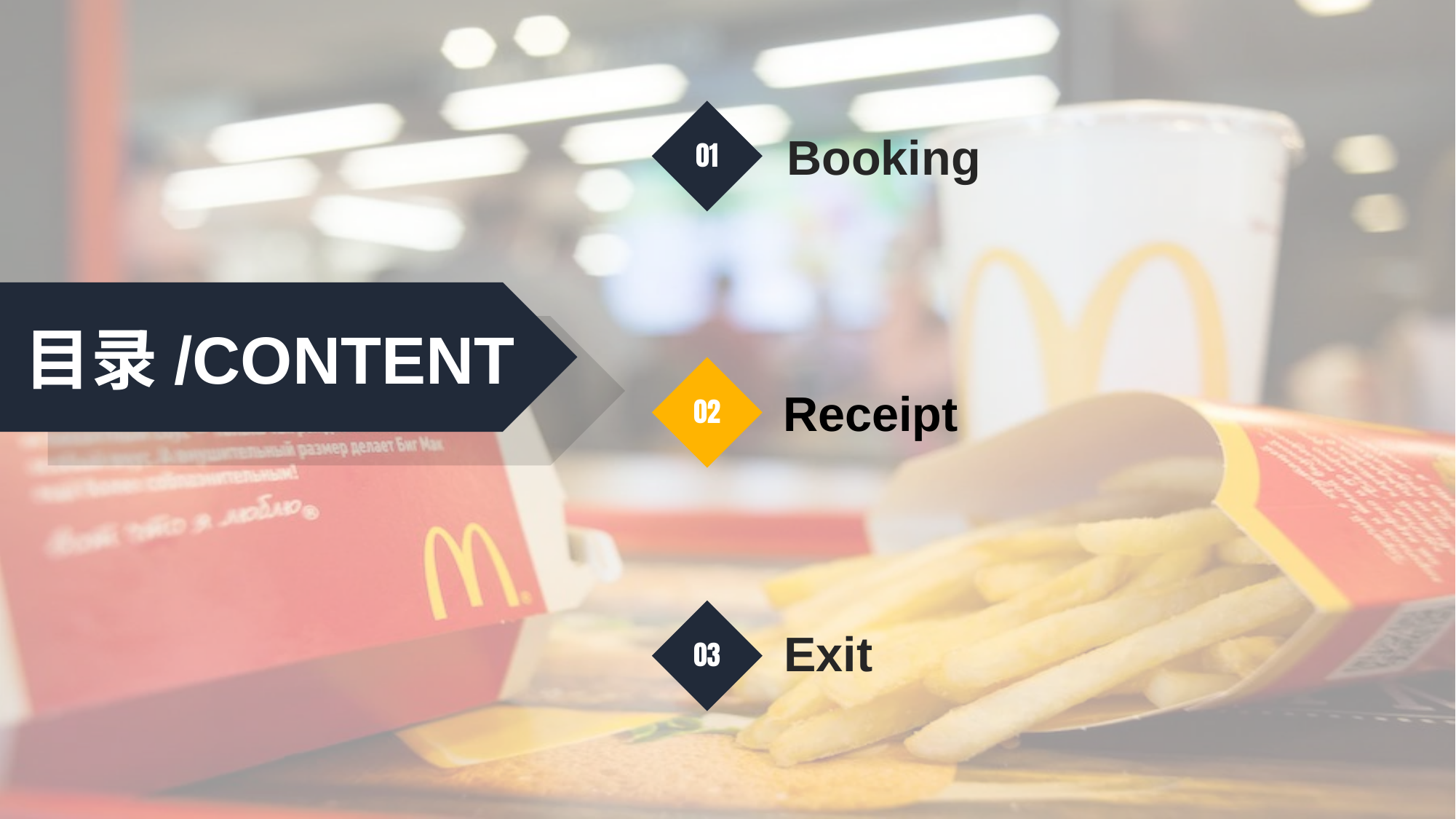

01
Booking
目录/CONTENT

02
Receipt
03
Exit